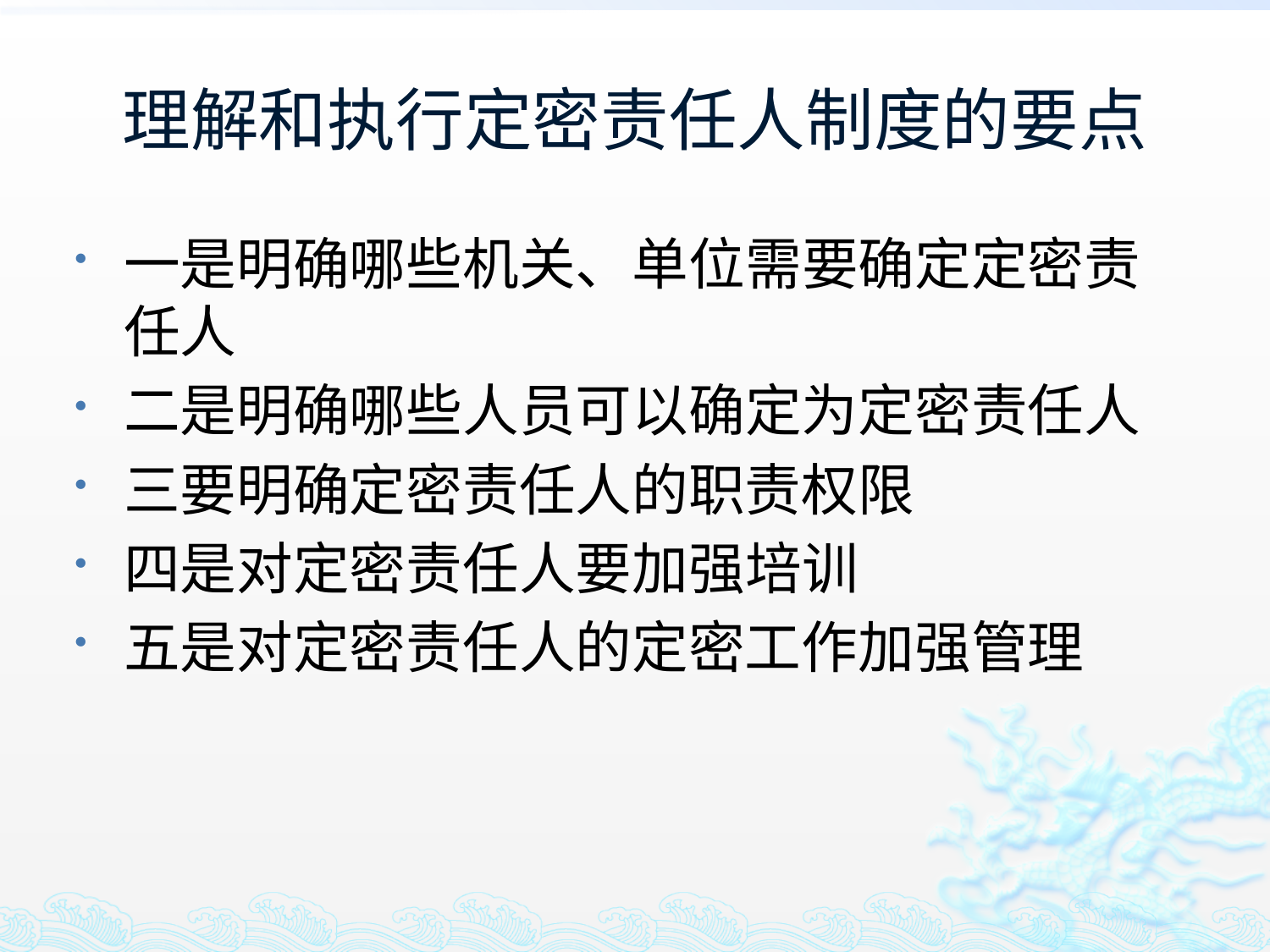

# 理解和执行定密责任人制度的要点
一是明确哪些机关、单位需要确定定密责任人
二是明确哪些人员可以确定为定密责任人
三要明确定密责任人的职责权限
四是对定密责任人要加强培训
五是对定密责任人的定密工作加强管理